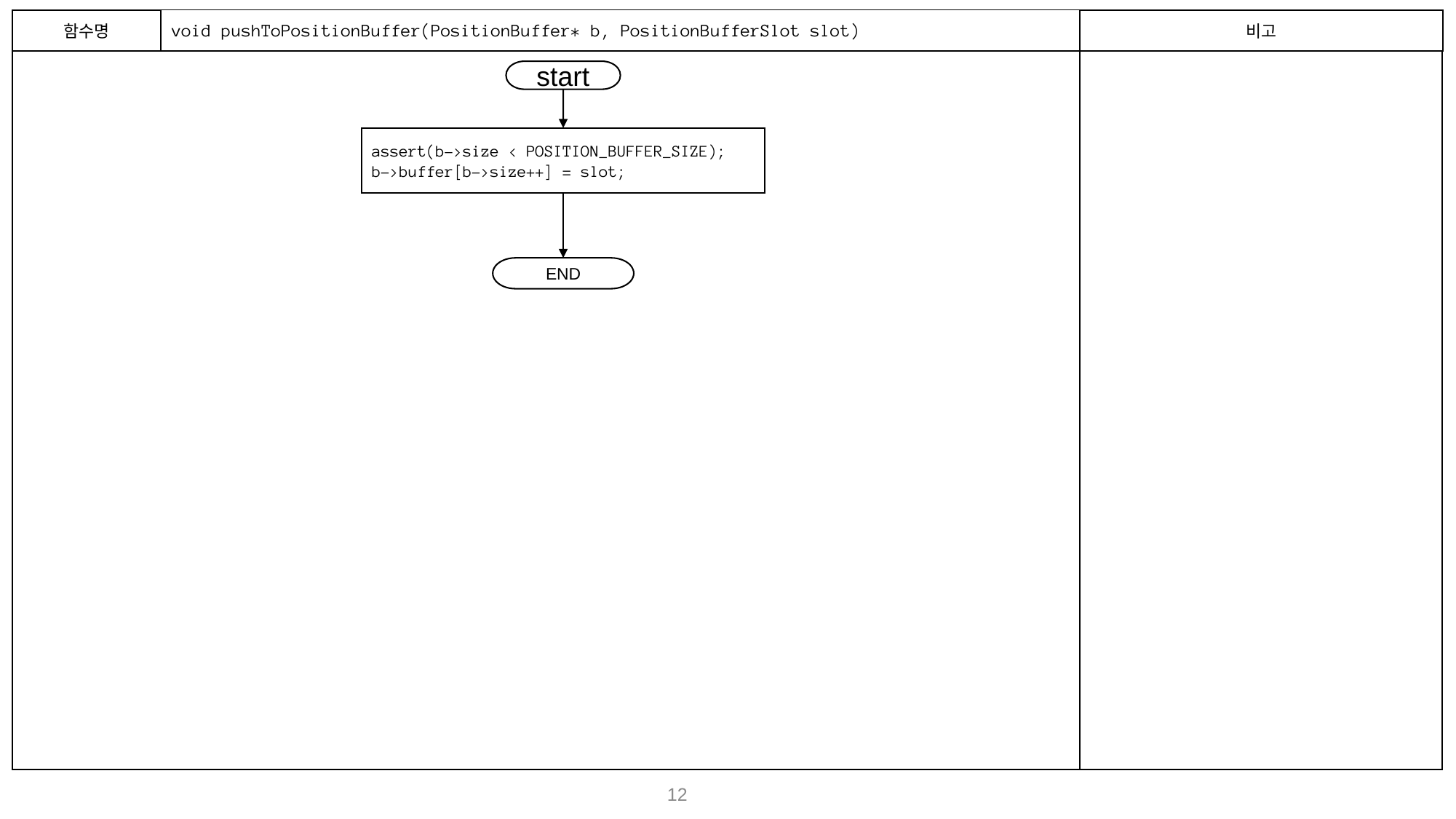

함수명
# void pushToPositionBuffer(PositionBuffer* b, PositionBufferSlot slot)
비고

start
assert(b->size < POSITION_BUFFER_SIZE);
b->buffer[b->size++] = slot;
END
12